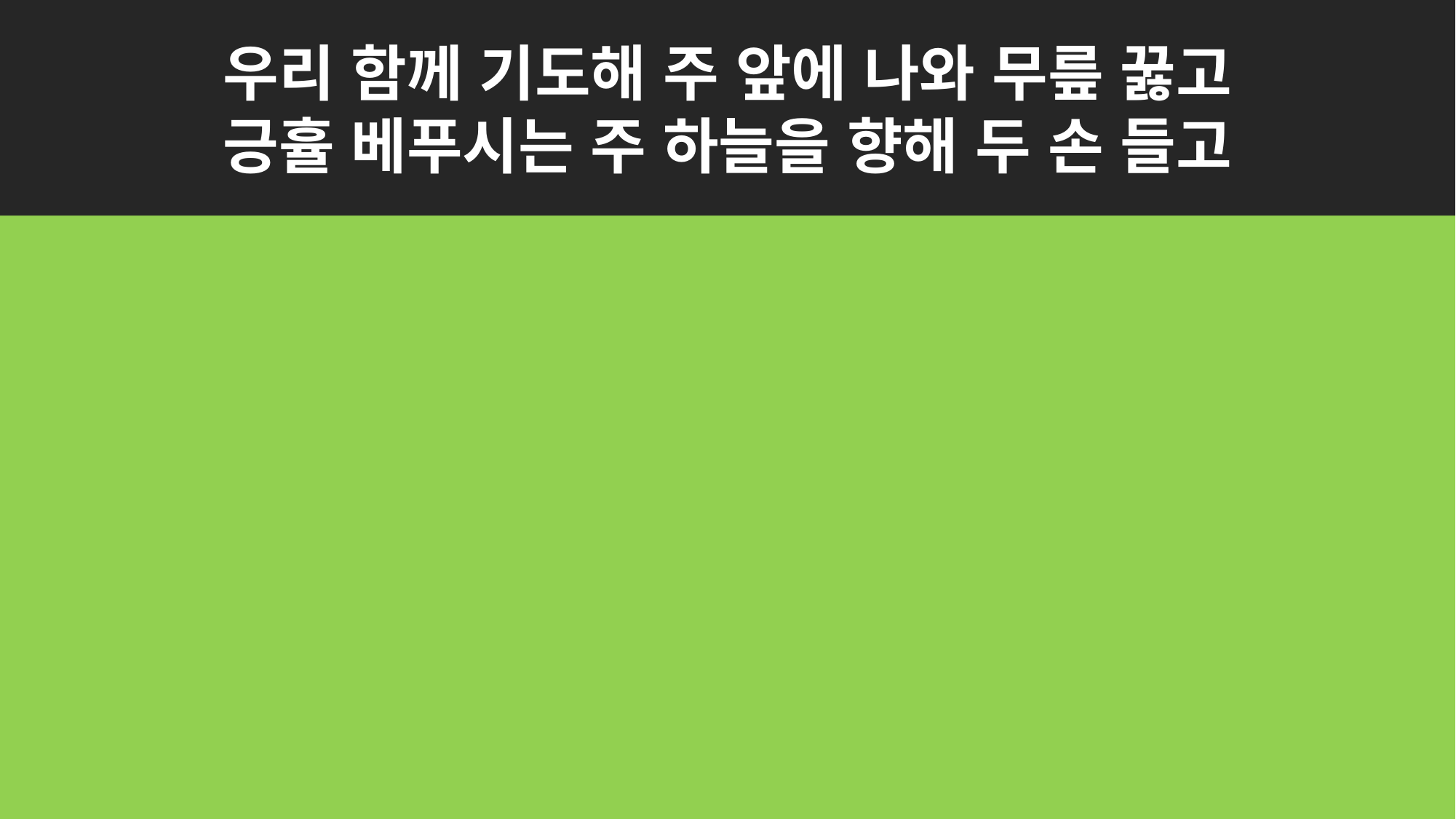

우리 함께 기도해 주 앞에 나와 무릎 꿇고
긍휼 베푸시는 주 하늘을 향해 두 손 들고